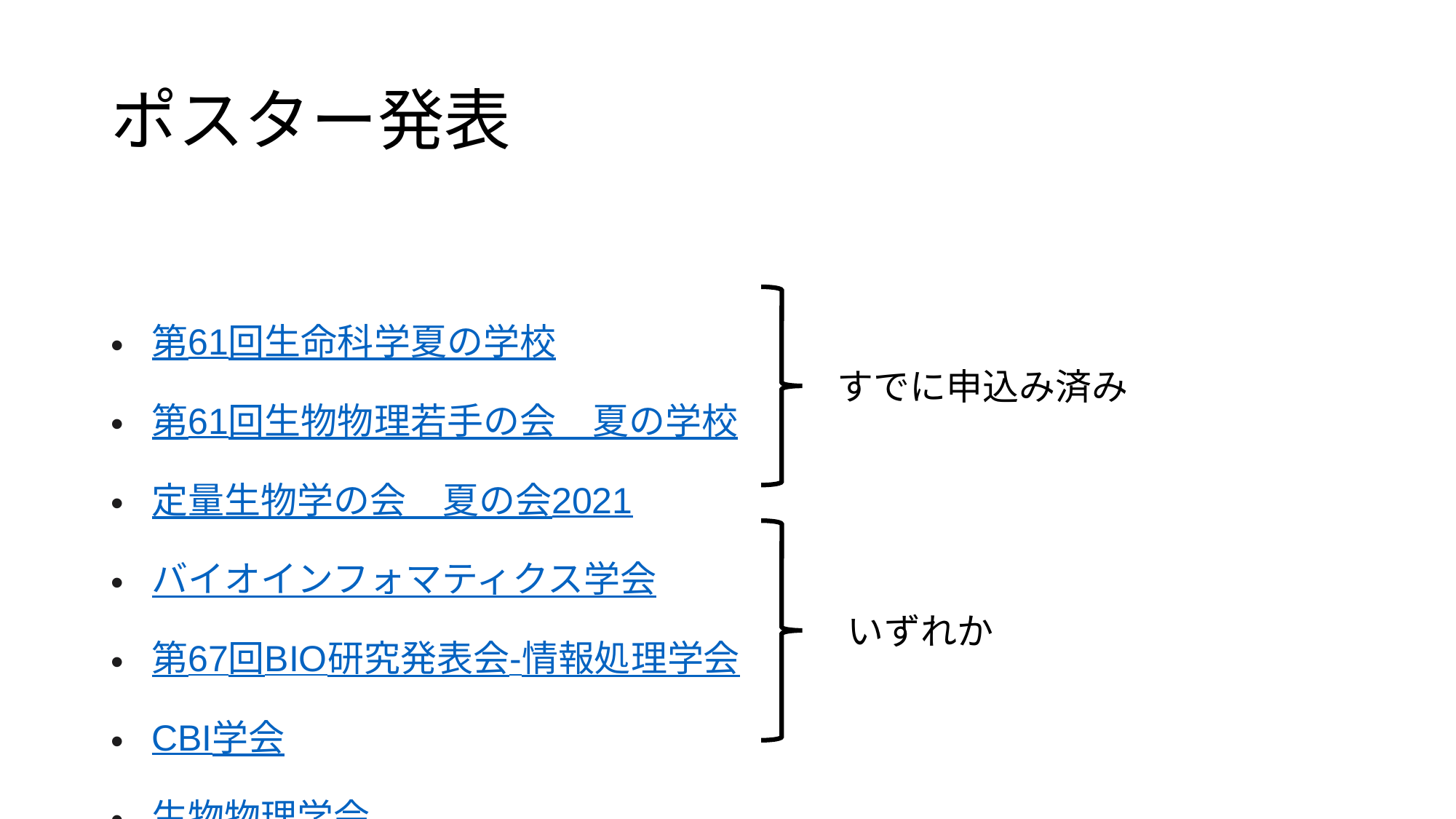

# ポスター発表

第61回生命科学夏の学校
第61回生物物理若手の会　夏の学校
定量生物学の会　夏の会2021
バイオインフォマティクス学会
第67回BIO研究発表会-情報処理学会
CBI学会
生物物理学会
すでに申込み済み

いずれか